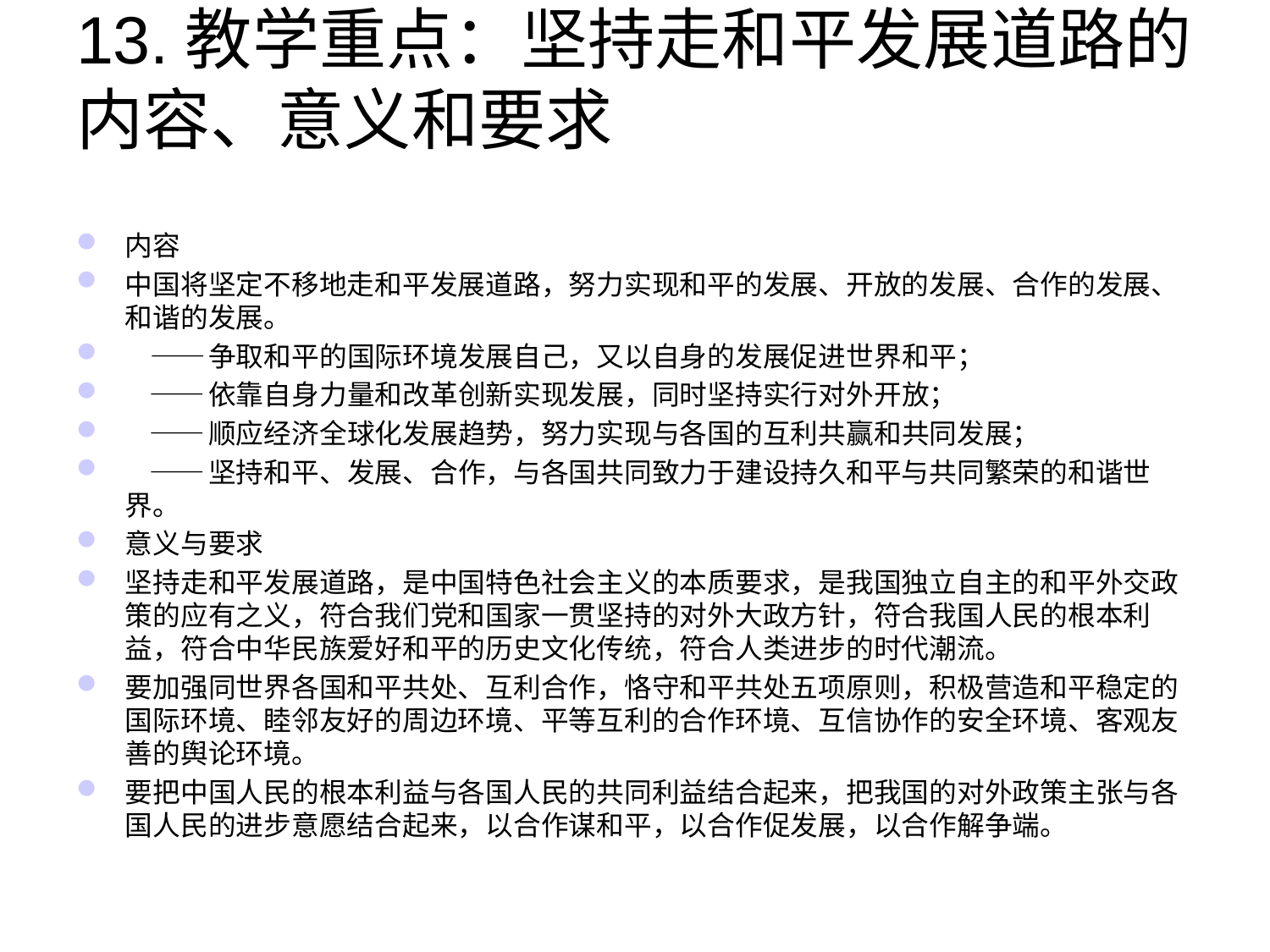

# 13.教学重点：坚持走和平发展道路的内容、意义和要求
内容
中国将坚定不移地走和平发展道路，努力实现和平的发展、开放的发展、合作的发展、和谐的发展。
    ——争取和平的国际环境发展自己，又以自身的发展促进世界和平；
    ——依靠自身力量和改革创新实现发展，同时坚持实行对外开放；
    ——顺应经济全球化发展趋势，努力实现与各国的互利共赢和共同发展；
    ——坚持和平、发展、合作，与各国共同致力于建设持久和平与共同繁荣的和谐世界。
意义与要求
坚持走和平发展道路，是中国特色社会主义的本质要求，是我国独立自主的和平外交政策的应有之义，符合我们党和国家一贯坚持的对外大政方针，符合我国人民的根本利益，符合中华民族爱好和平的历史文化传统，符合人类进步的时代潮流。
要加强同世界各国和平共处、互利合作，恪守和平共处五项原则，积极营造和平稳定的国际环境、睦邻友好的周边环境、平等互利的合作环境、互信协作的安全环境、客观友善的舆论环境。
要把中国人民的根本利益与各国人民的共同利益结合起来，把我国的对外政策主张与各国人民的进步意愿结合起来，以合作谋和平，以合作促发展，以合作解争端。